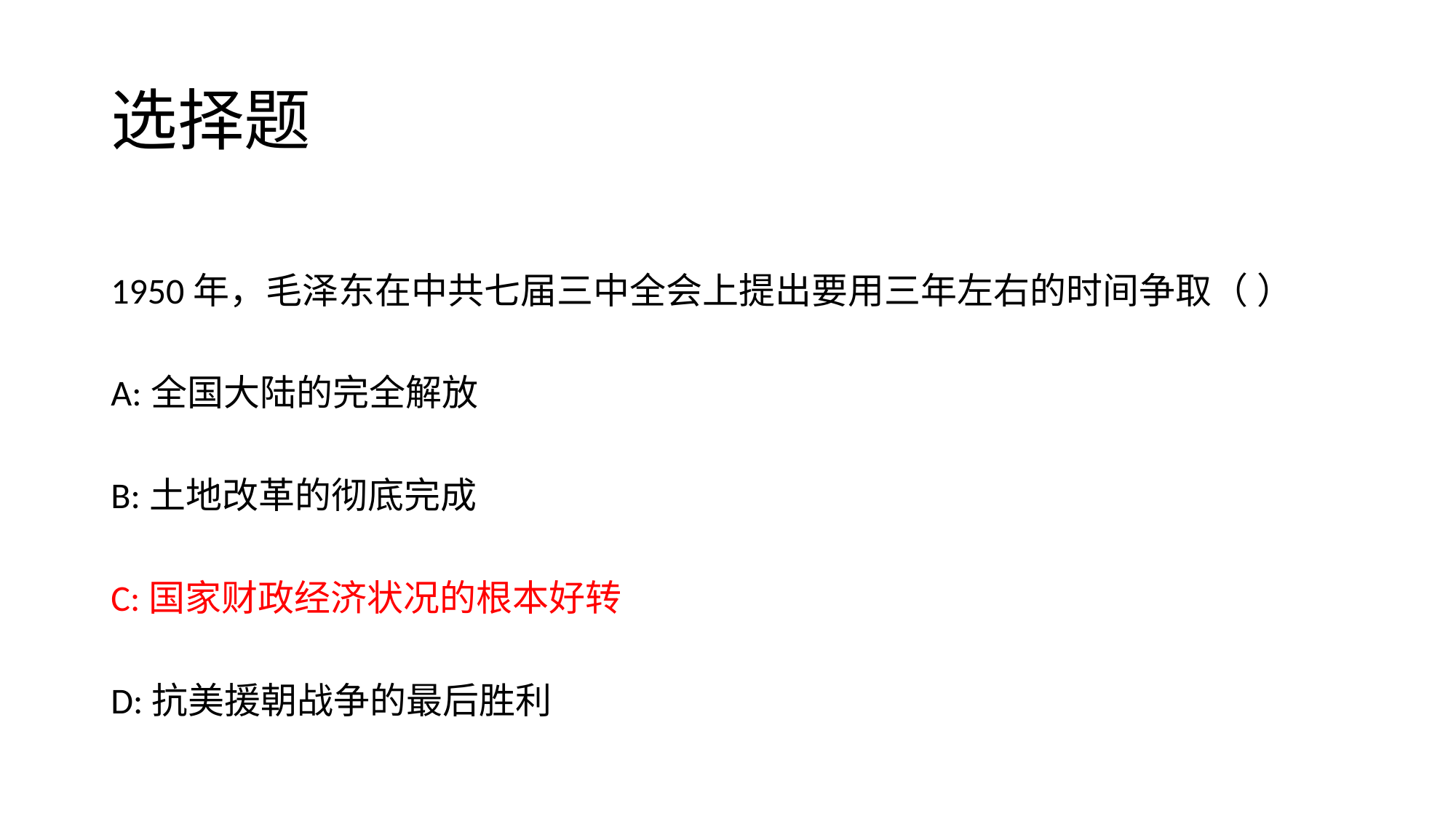

# 选择题
1950年，毛泽东在中共七届三中全会上提出要用三年左右的时间争取（ ）
A:全国大陆的完全解放
B:土地改革的彻底完成
C:国家财政经济状况的根本好转
D:抗美援朝战争的最后胜利